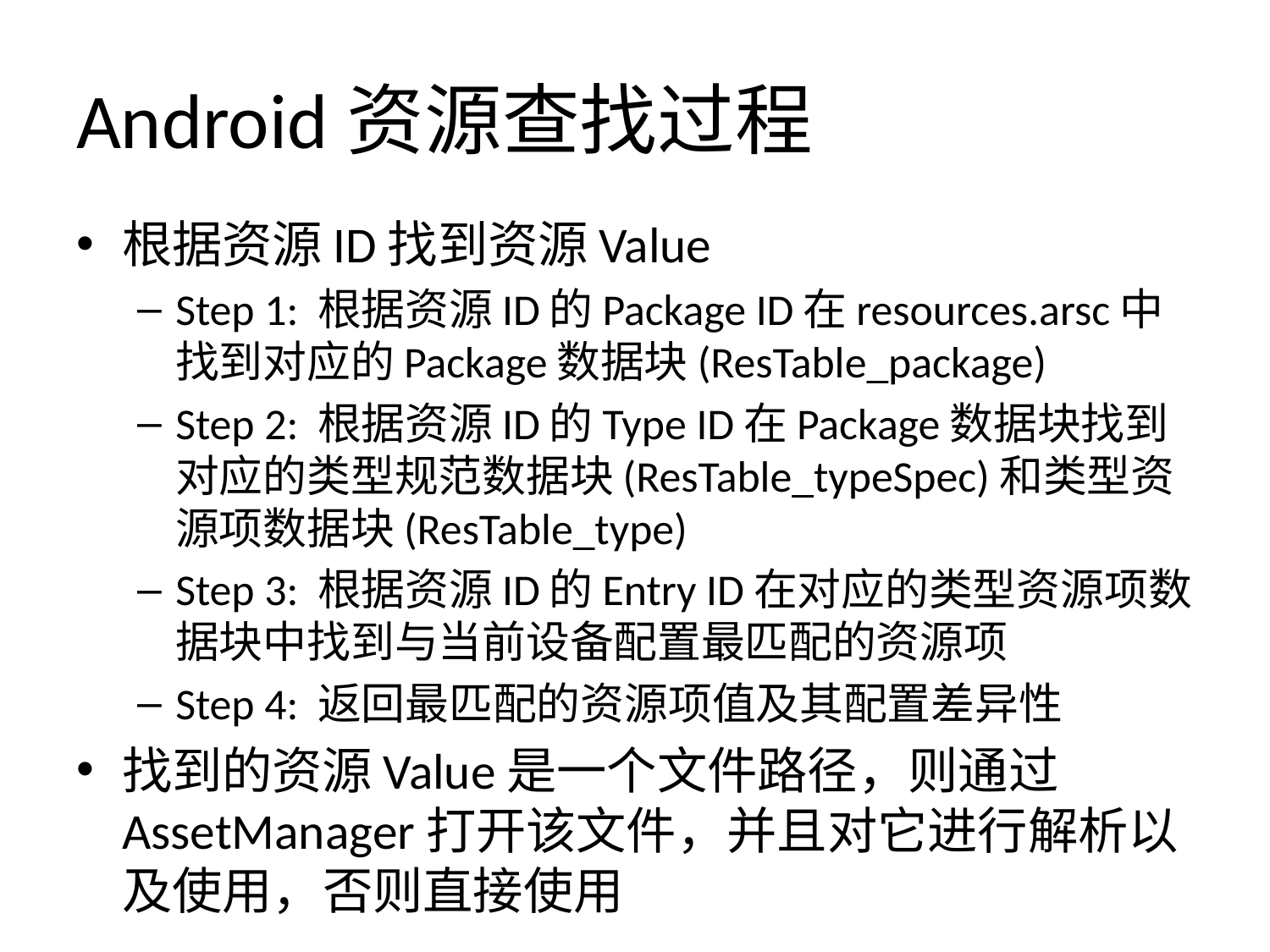

# Android资源查找过程
根据资源ID找到资源Value
Step 1: 根据资源ID的Package ID在resources.arsc中找到对应的Package数据块(ResTable_package)
Step 2: 根据资源ID的Type ID在Package数据块找到对应的类型规范数据块(ResTable_typeSpec)和类型资源项数据块(ResTable_type)
Step 3: 根据资源ID的Entry ID在对应的类型资源项数据块中找到与当前设备配置最匹配的资源项
Step 4: 返回最匹配的资源项值及其配置差异性
找到的资源Value是一个文件路径，则通过AssetManager打开该文件，并且对它进行解析以及使用，否则直接使用